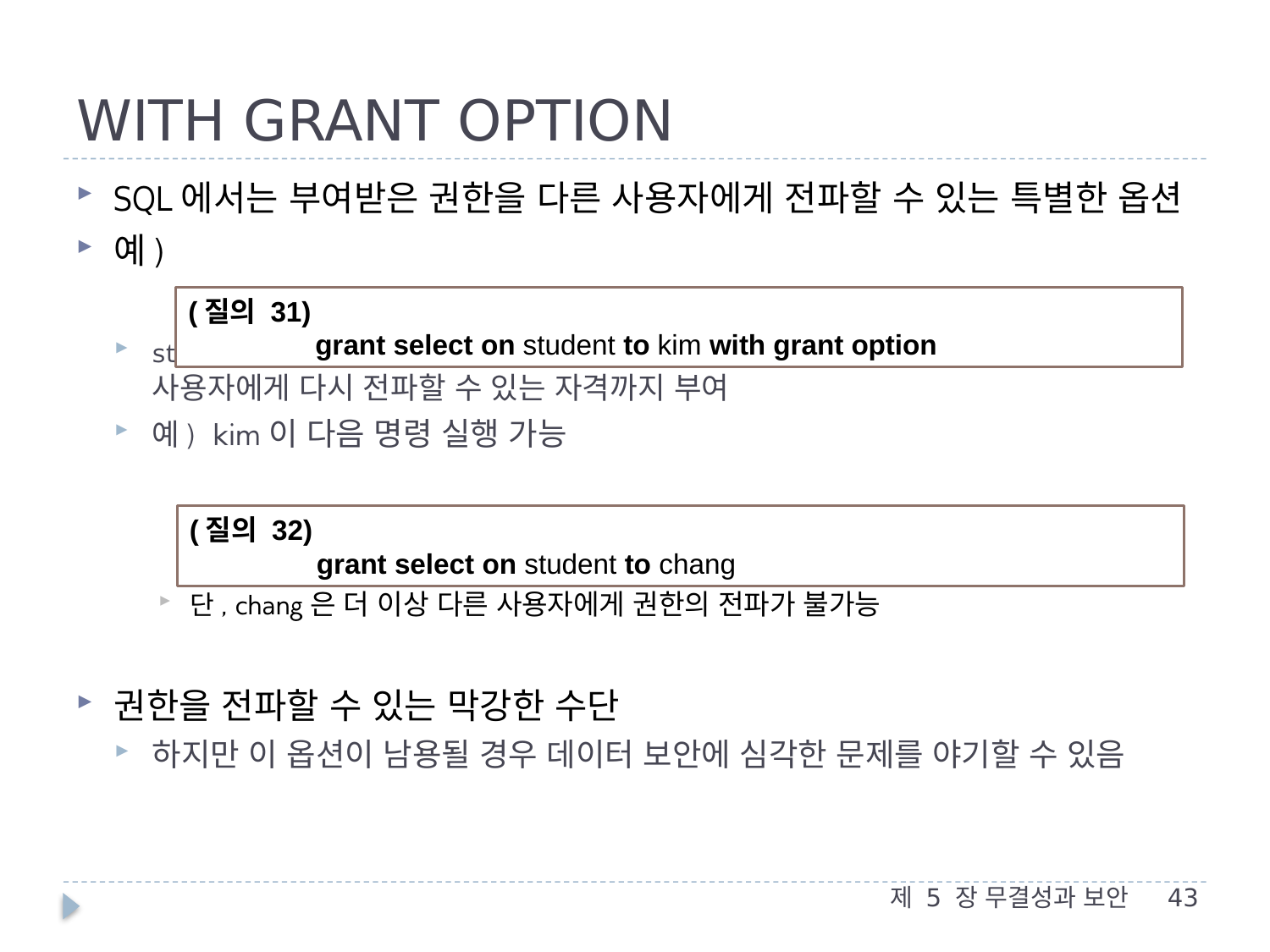

# WITH GRANT OPTION
SQL에서는 부여받은 권한을 다른 사용자에게 전파할 수 있는 특별한 옵션
예)

student 테이블에 대한 select 권한을 kim에게 부여함과 동시에 이 권한을 다른 사용자에게 다시 전파할 수 있는 자격까지 부여
예)  kim이 다음 명령 실행 가능

단, chang은 더 이상 다른 사용자에게 권한의 전파가 불가능

권한을 전파할 수 있는 막강한 수단
하지만 이 옵션이 남용될 경우 데이터 보안에 심각한 문제를 야기할 수 있음
(질의 31)
	grant select on student to kim with grant option
(질의 32)
	grant select on student to chang
제 5 장 무결성과 보안
43